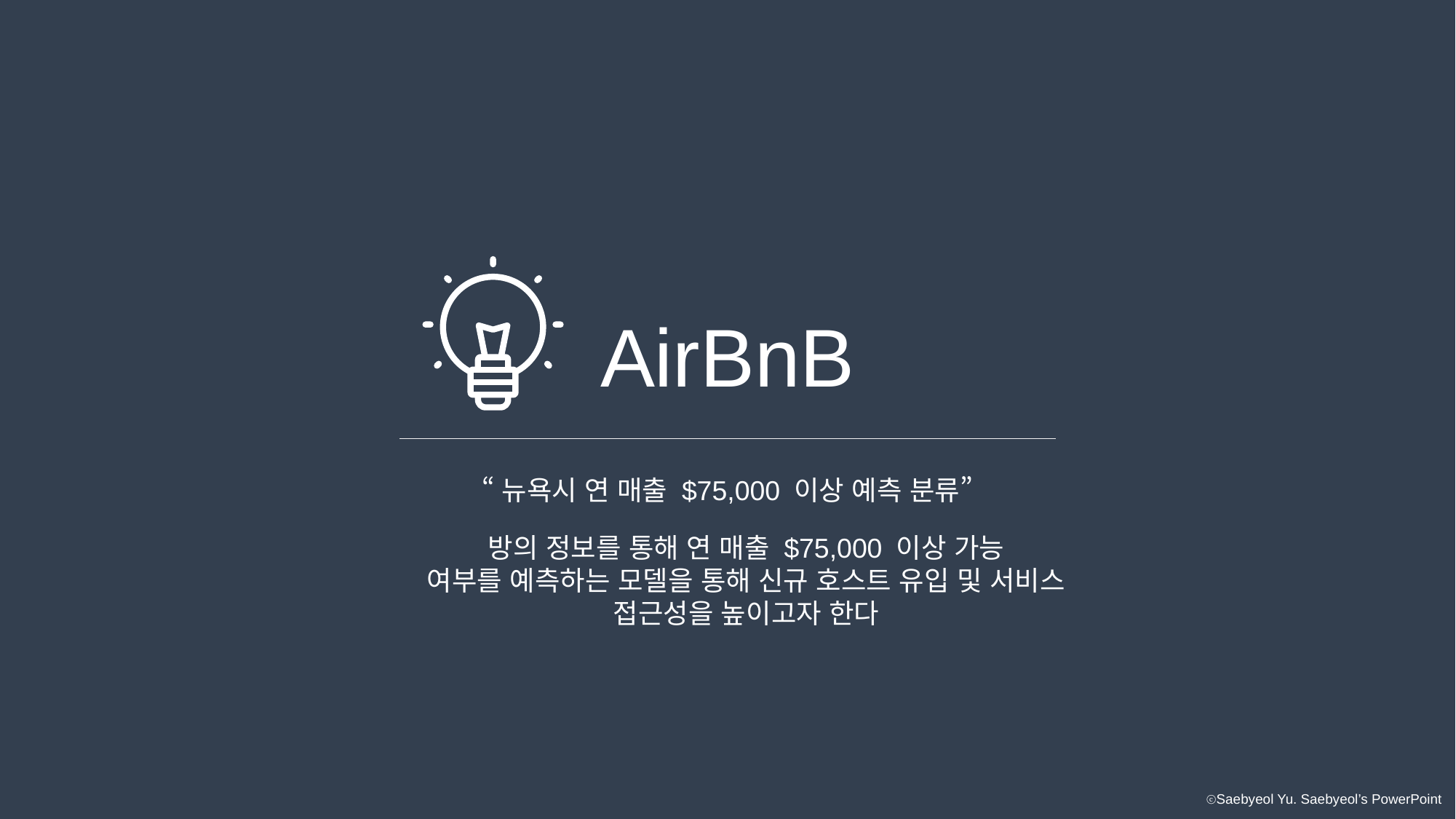

AirBnB
“뉴욕시 연 매출 $75,000 이상 예측 분류”
방의 정보를 통해 연 매출 $75,000 이상 가능
여부를 예측하는 모델을 통해 신규 호스트 유입 및 서비스 접근성을 높이고자 한다